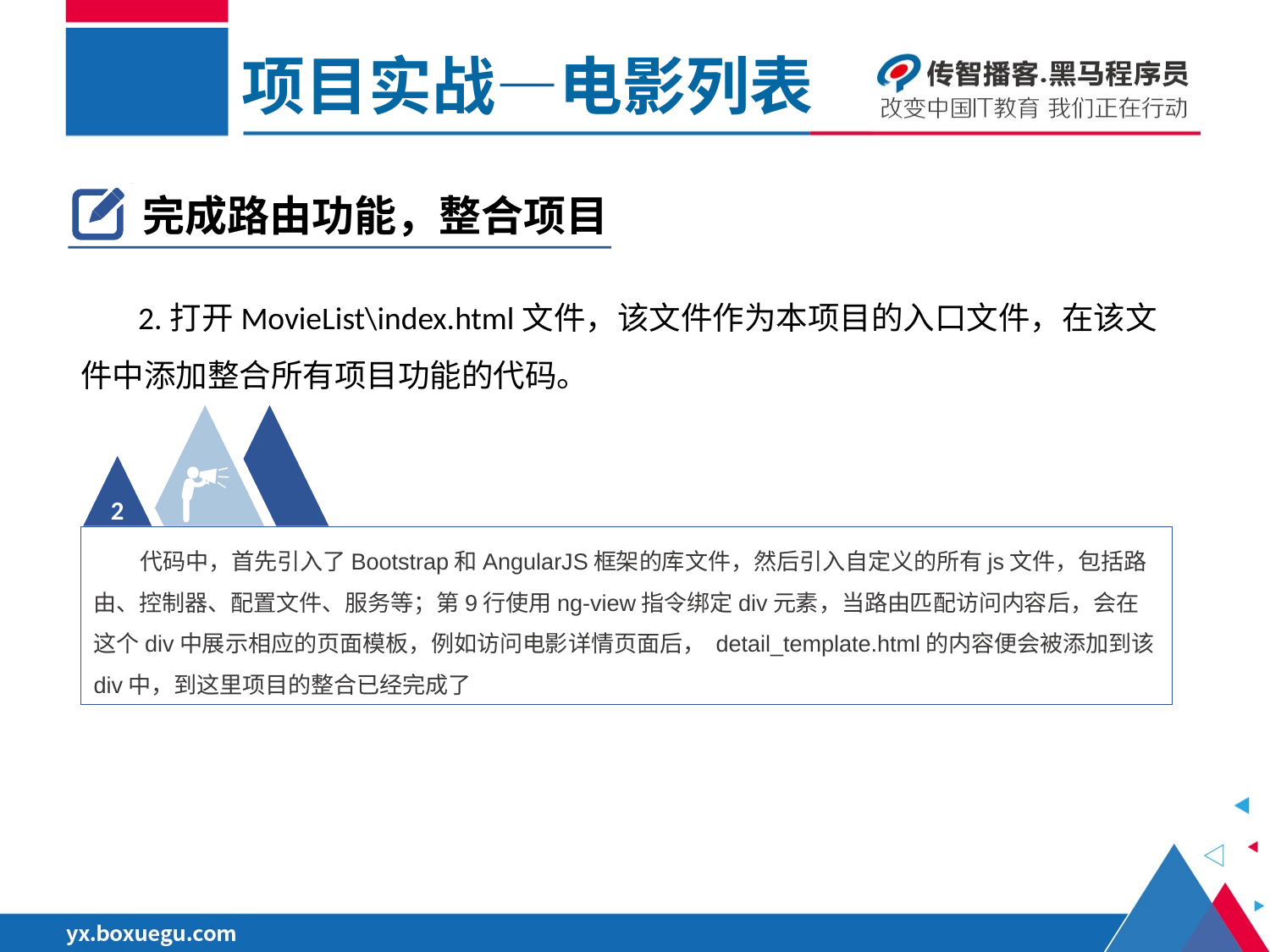

项目实战—电影列表
完成路由功能，整合项目

        2.打开MovieList\index.html文件，该文件作为本项目的入口文件，在该文件中添加整合所有项目功能的代码。

2

        代码中，首先引入了Bootstrap和AngularJS框架的库文件，然后引入自定义的所有js文件，包括路由、控制器、配置文件、服务等；第9行使用ng-view指令绑定div元素，当路由匹配访问内容后，会在这个div中展示相应的页面模板，例如访问电影详情页面后， detail_template.html的内容便会被添加到该div中，到这里项目的整合已经完成了